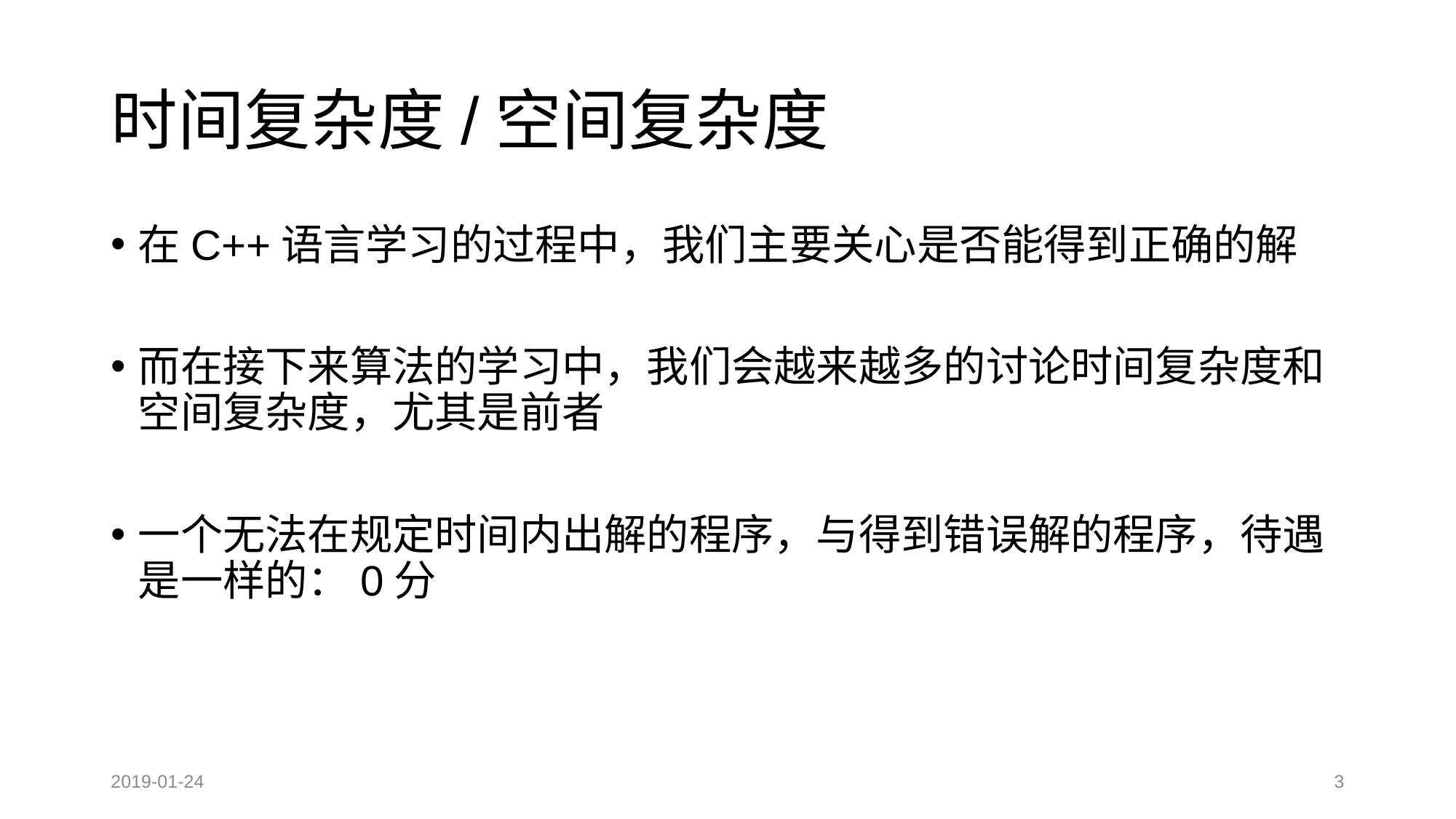

# 时间复杂度/空间复杂度
在C++语言学习的过程中，我们主要关心是否能得到正确的解

而在接下来算法的学习中，我们会越来越多的讨论时间复杂度和空间复杂度，尤其是前者

一个无法在规定时间内出解的程序，与得到错误解的程序，待遇是一样的：0分
2019-01-24
3